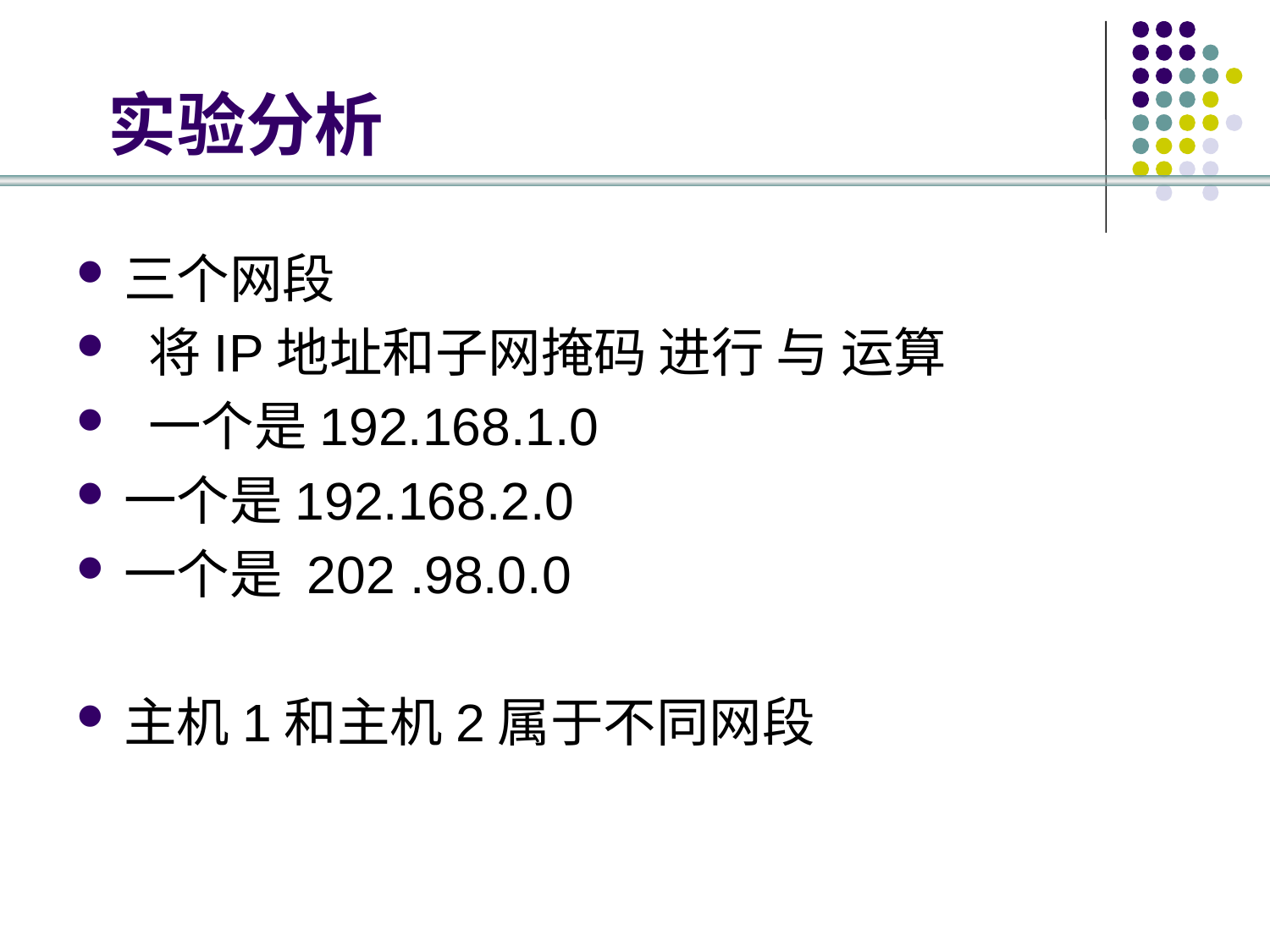

# 实验分析
三个网段
 将IP地址和子网掩码 进行 与 运算
 一个是192.168.1.0
一个是192.168.2.0
一个是 202 .98.0.0

主机1和主机2属于不同网段